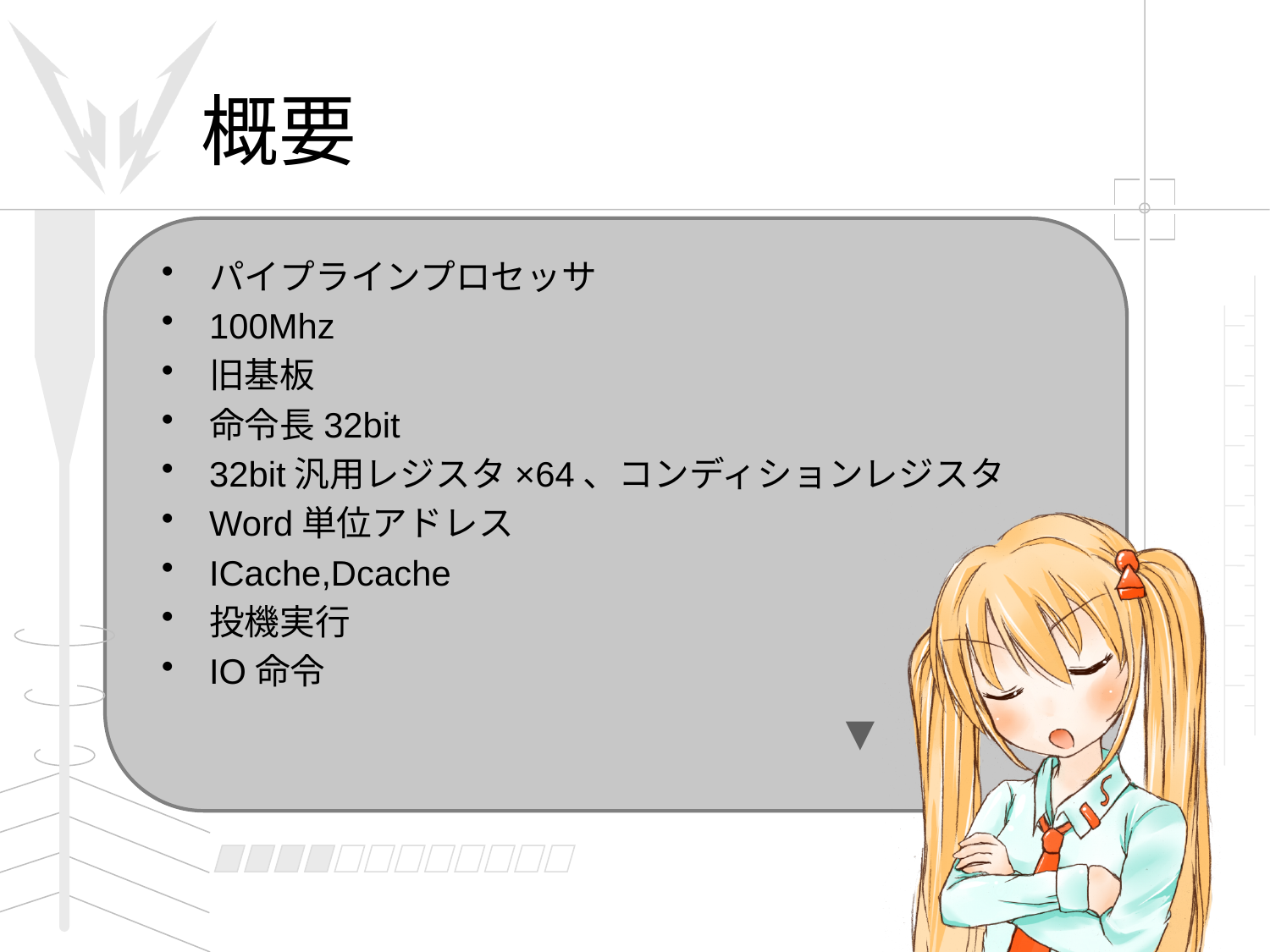

# 概要
パイプラインプロセッサ
100Mhz
旧基板
命令長32bit
32bit汎用レジスタ×64、コンディションレジスタ
Word単位アドレス
ICache,Dcache
投機実行
IO命令